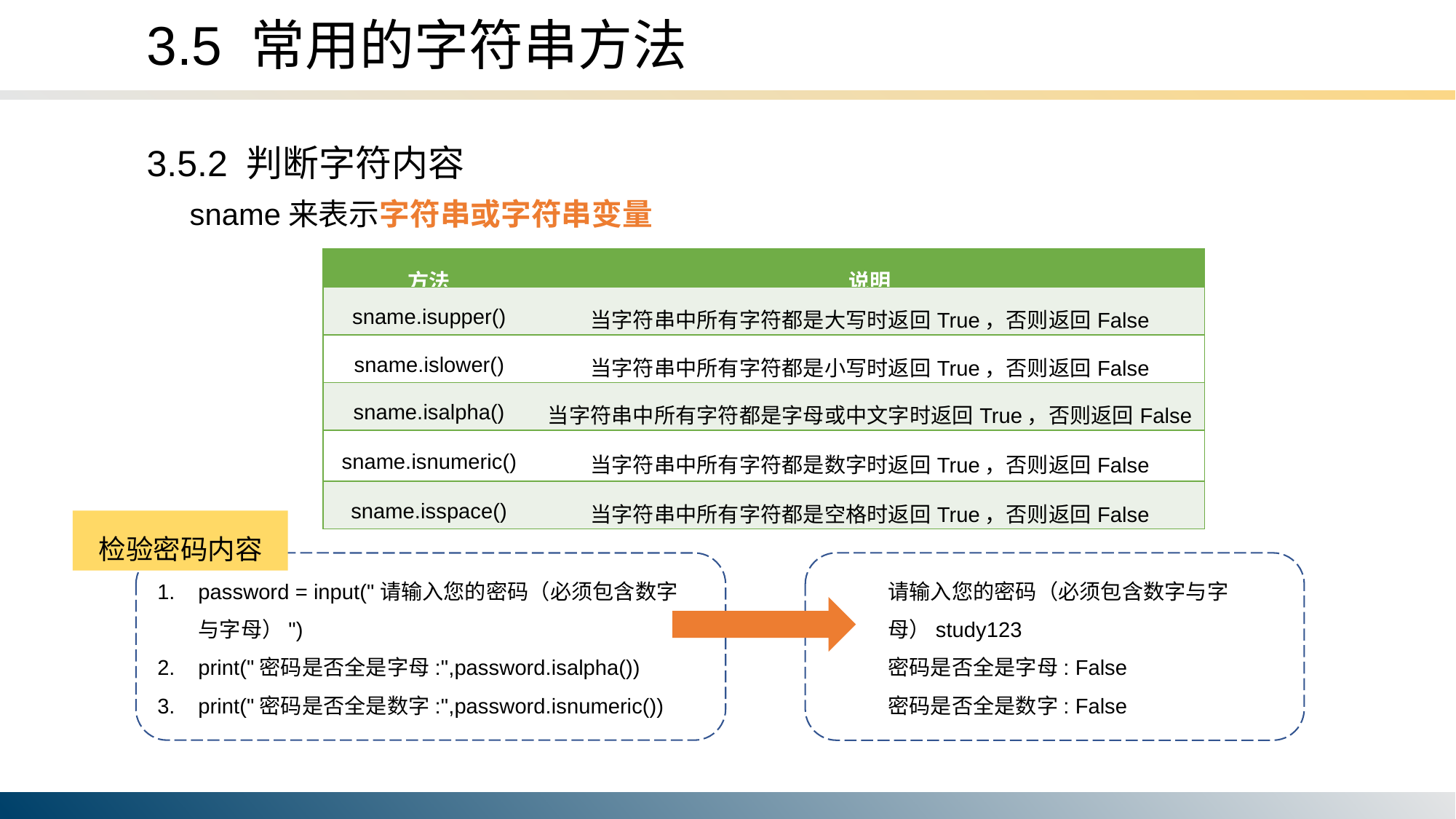

3.5 常用的字符串方法

3.5.2 判断字符内容
sname来表示字符串或字符串变量
| 方法 | 说明 |
| --- | --- |
| sname.isupper() | 当字符串中所有字符都是大写时返回True，否则返回False |
| sname.islower() | 当字符串中所有字符都是小写时返回True，否则返回False |
| sname.isalpha() | 当字符串中所有字符都是字母或中文字时返回True，否则返回False |
| sname.isnumeric() | 当字符串中所有字符都是数字时返回True，否则返回False |
| sname.isspace() | 当字符串中所有字符都是空格时返回True，否则返回False |
检验密码内容

password = input("请输入您的密码（必须包含数字与字母）")
print("密码是否全是字母:",password.isalpha())
print("密码是否全是数字:",password.isnumeric())
请输入您的密码（必须包含数字与字母）study123
密码是否全是字母: False
密码是否全是数字: False